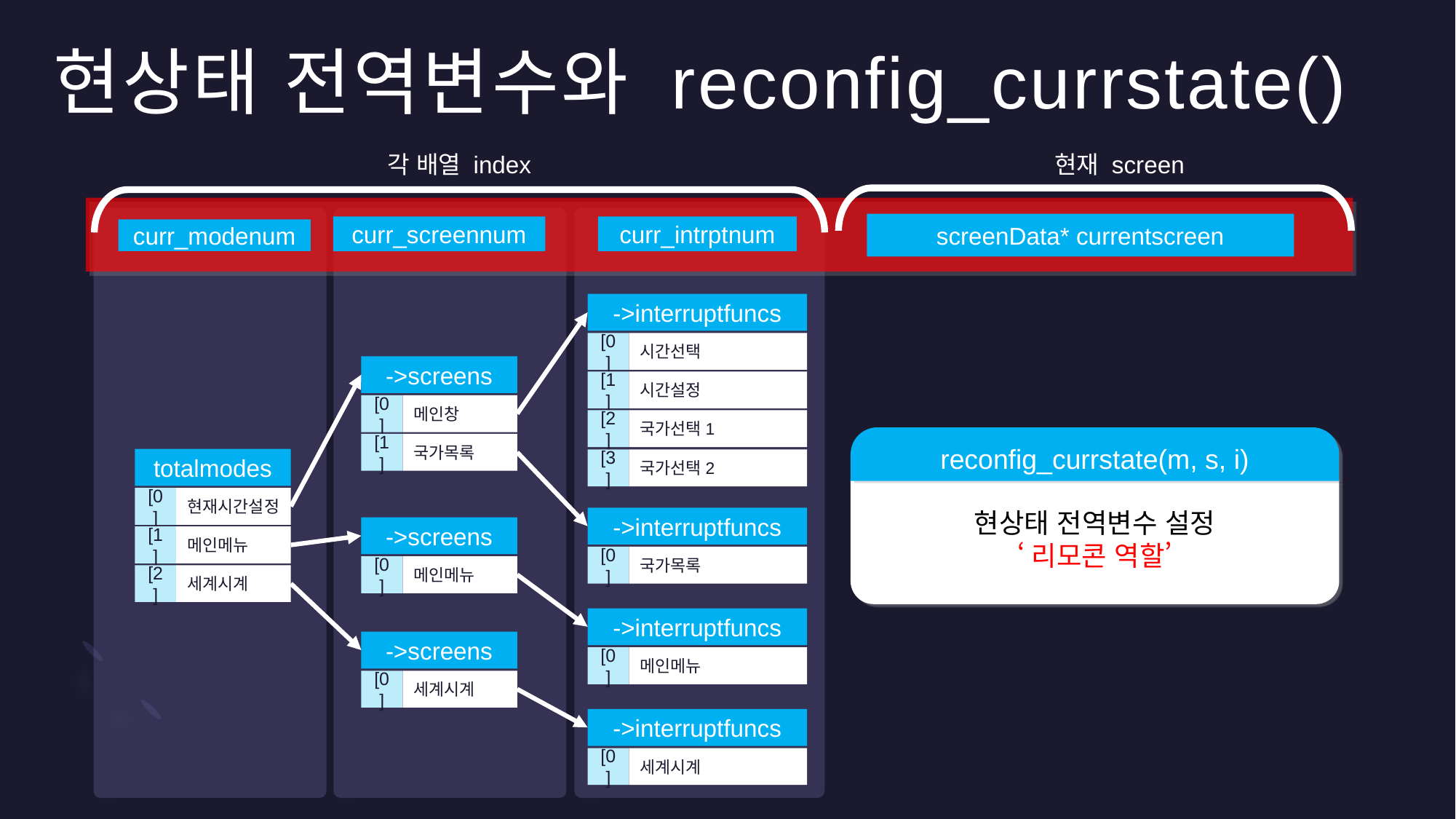

현상태 전역변수와 reconfig_currstate()
각 배열 index
현재 screen

screenData* currentscreen
curr_screennum
curr_intrptnum
curr_modenum
->interruptfuncs
[0]
시간선택
->screens
[1]
시간설정
[0]
메인창
[2]
국가선택1
reconfig_currstate(m, s, i)
현상태 전역변수 설정
‘리모콘 역할’
[1]
국가목록
totalmodes
[3]
국가선택2
[0]
현재시간설정
->interruptfuncs
->screens
[1]
메인메뉴
[0]
국가목록
[0]
메인메뉴
[2]
세계시계
->interruptfuncs
->screens
[0]
메인메뉴
[0]
세계시계
->interruptfuncs
[0]
세계시계